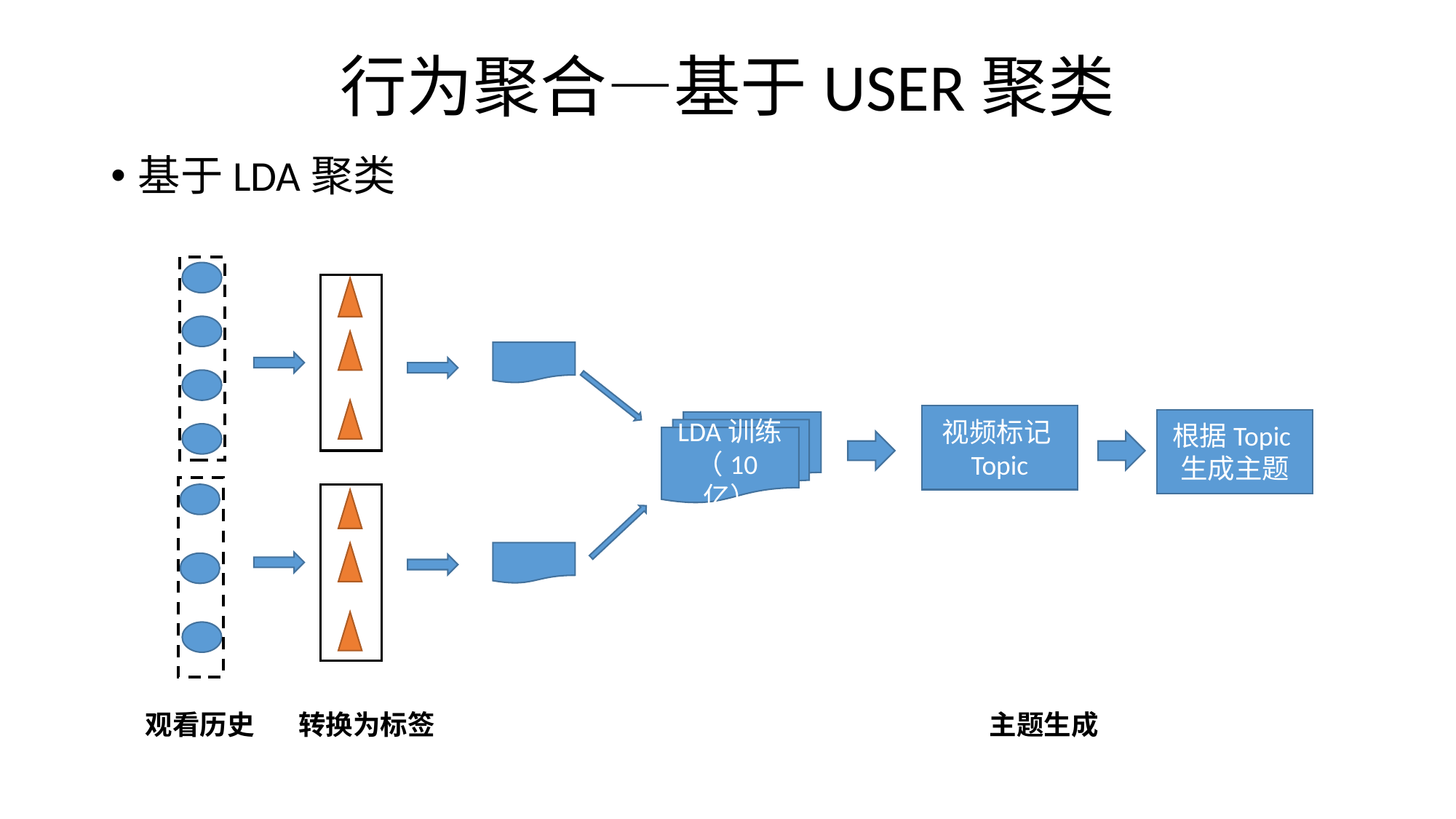

# 行为聚合—基于USER聚类
基于LDA聚类

视频标记Topic
根据Topic生成主题
LDA训练
（10亿）

观看历史
转换为标签
主题生成